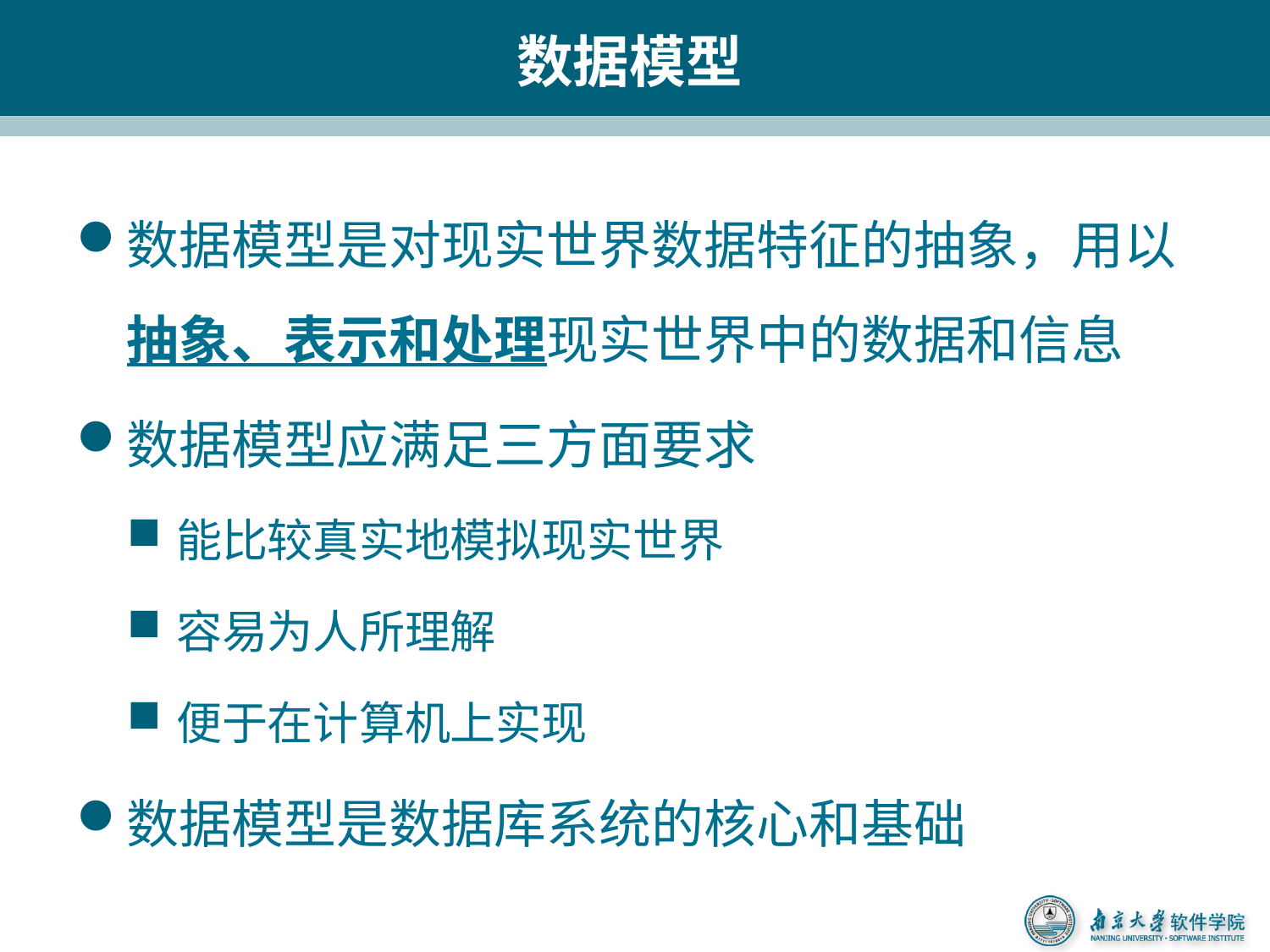

# 数据模型
数据模型是对现实世界数据特征的抽象，用以抽象、表示和处理现实世界中的数据和信息
数据模型应满足三方面要求
能比较真实地模拟现实世界
容易为人所理解
便于在计算机上实现
数据模型是数据库系统的核心和基础